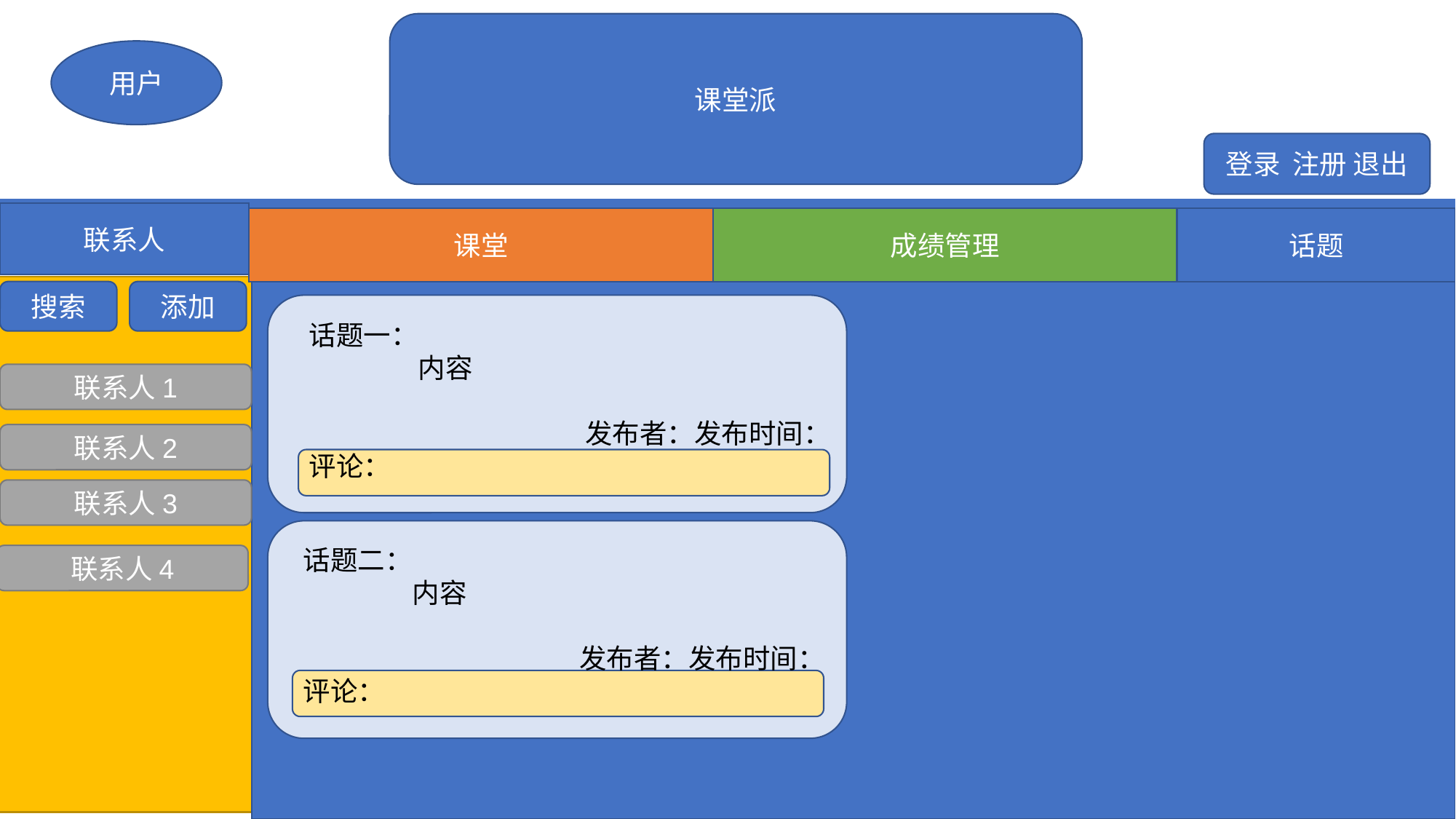

课堂派
用户
登录  注册 退出
联系人
课堂
成绩管理
话题

添加

搜索

话题一：
	内容

发布者：发布时间：
评论：
联系人1
联系人2

联系人3

话题二：
	内容

发布者：发布时间：
评论：
联系人4